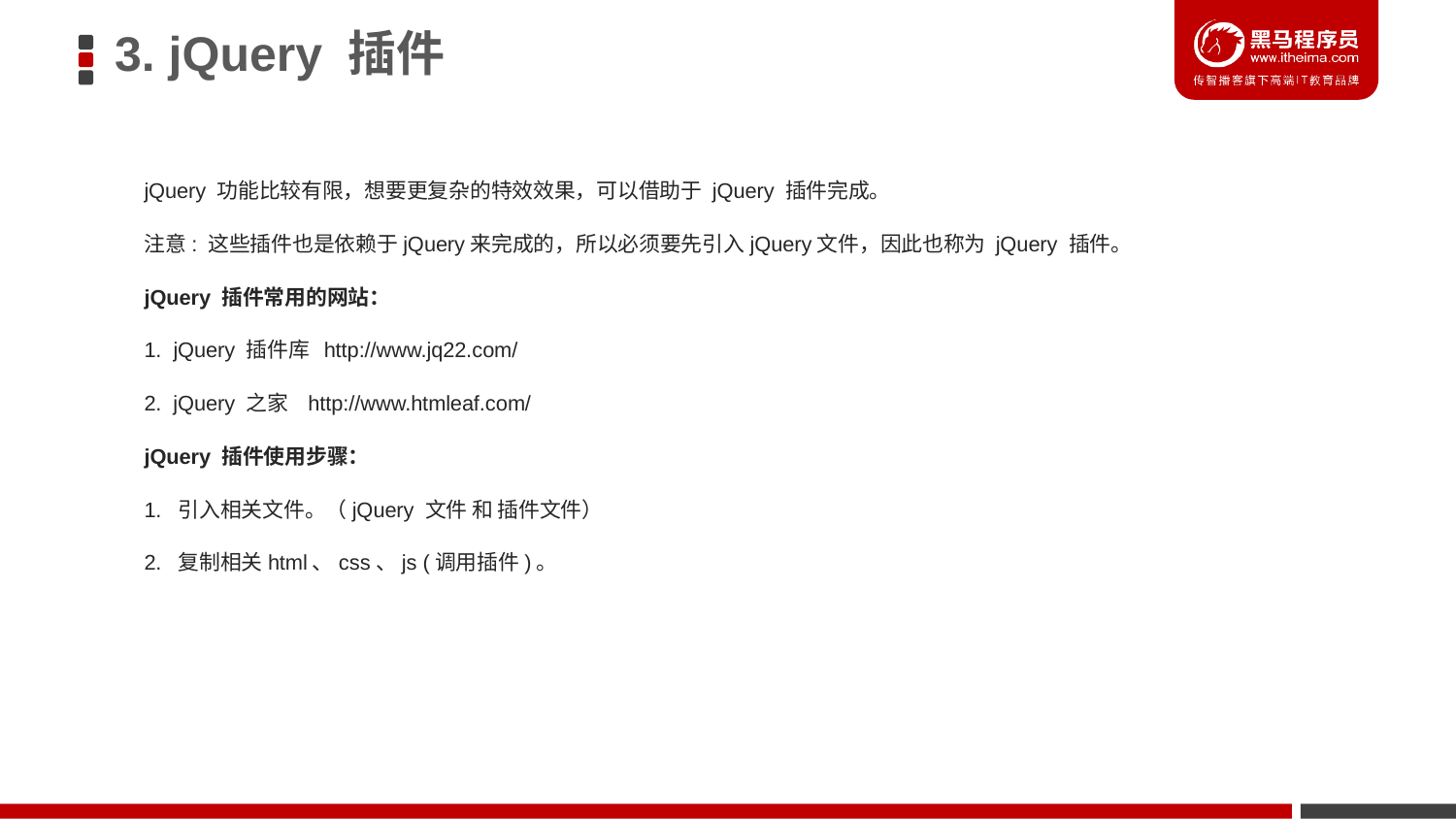

# 3. jQuery 插件
jQuery 功能比较有限，想要更复杂的特效效果，可以借助于 jQuery 插件完成。
注意: 这些插件也是依赖于jQuery来完成的，所以必须要先引入jQuery文件，因此也称为 jQuery 插件。
jQuery 插件常用的网站：
1.  jQuery 插件库  http://www.jq22.com/
2.  jQuery 之家   http://www.htmleaf.com/
jQuery 插件使用步骤：
1.  引入相关文件。（jQuery 文件 和 插件文件）
2.  复制相关html、css、js (调用插件)。